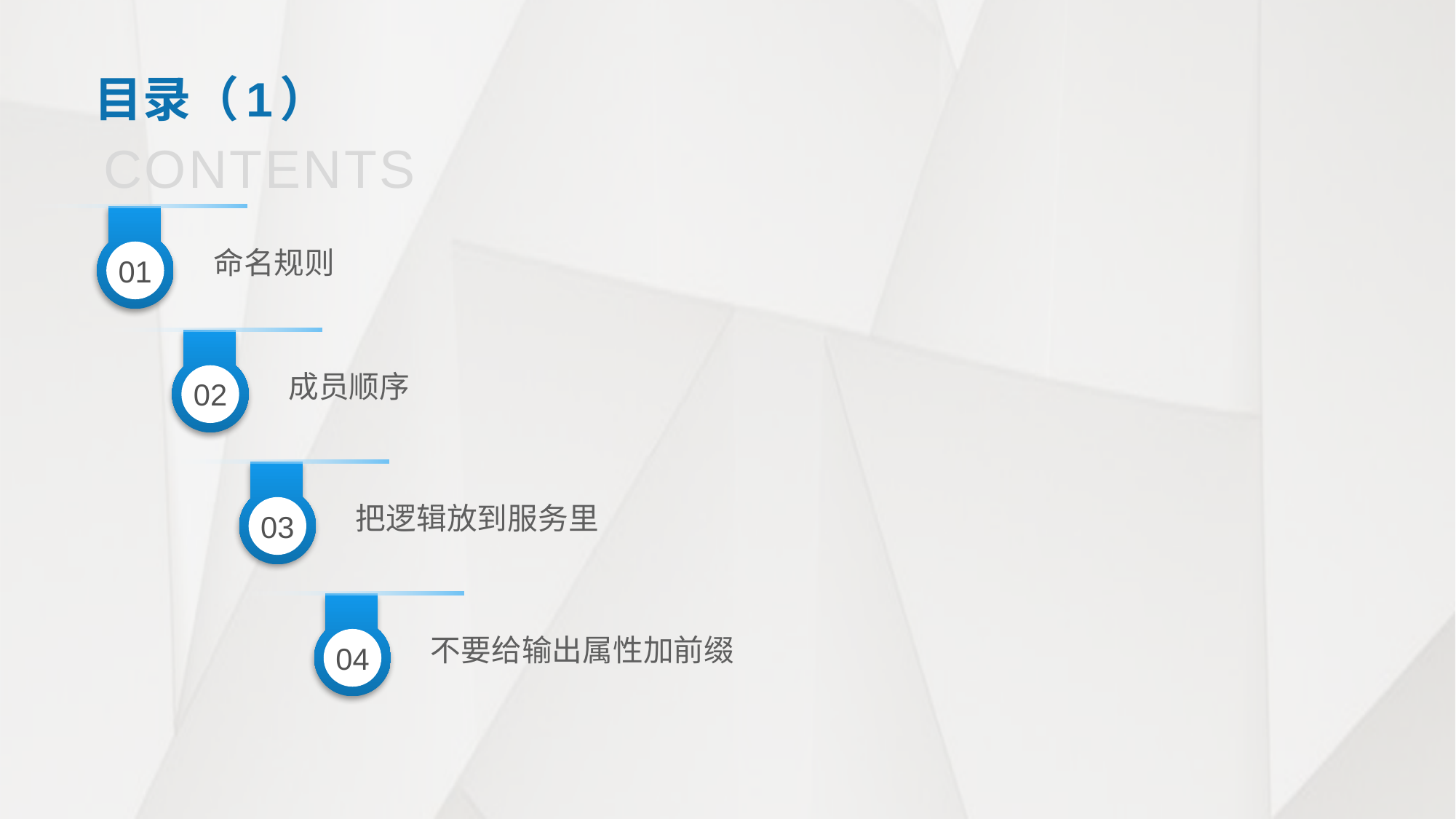

目录（1）
CONTENTS

命名规则
01

成员顺序
02

把逻辑放到服务里
03

不要给输出属性加前缀
04